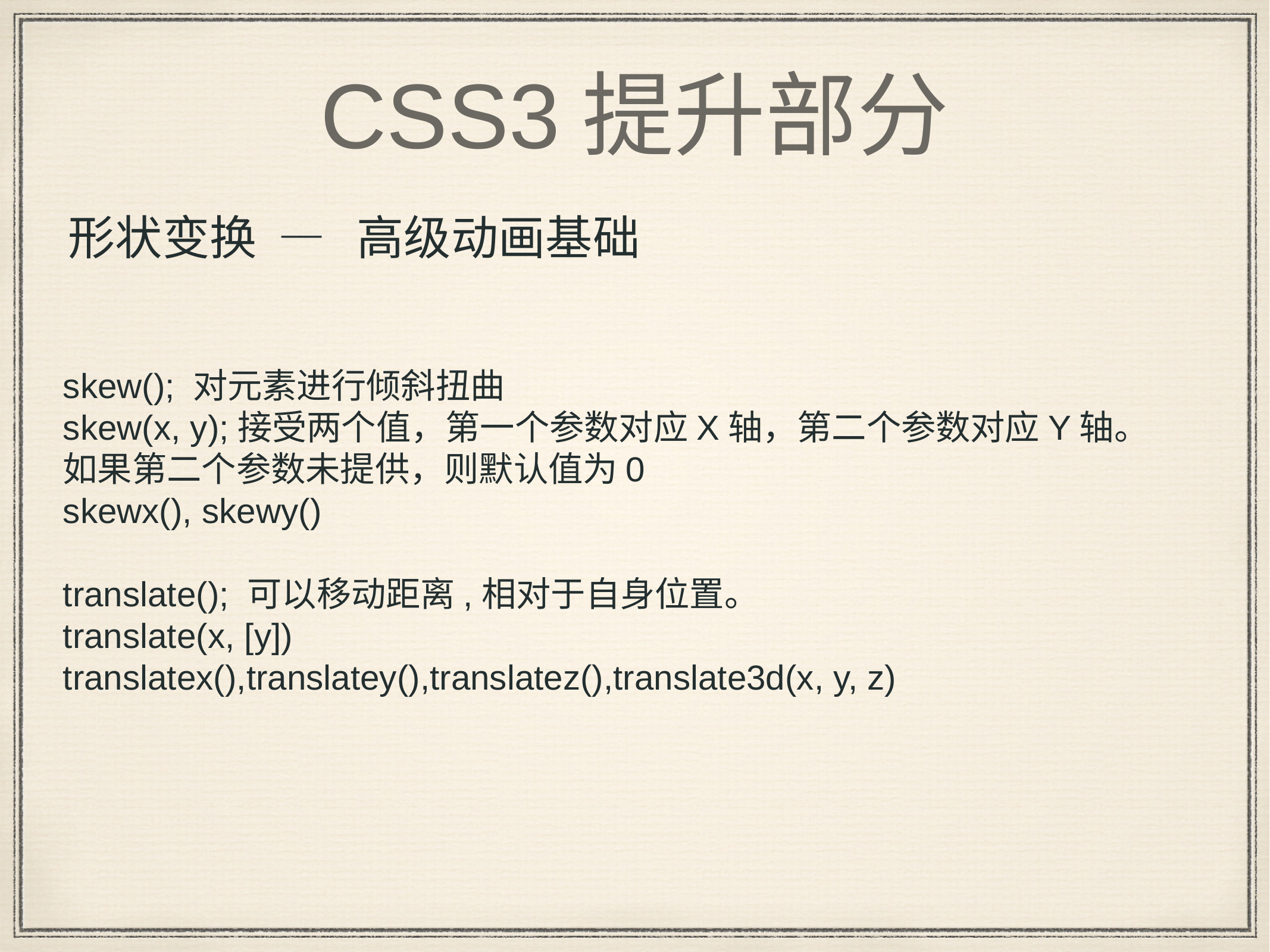

# CSS3提升部分
形状变换  —   高级动画基础

skew(); 对元素进行倾斜扭曲
skew(x, y);接受两个值，第一个参数对应X轴，第二个参数对应Y轴。如果第二个参数未提供，则默认值为0
skewx(), skewy()

translate(); 可以移动距离,相对于自身位置。
translate(x, [y])
translatex(),translatey(),translatez(),translate3d(x, y, z)